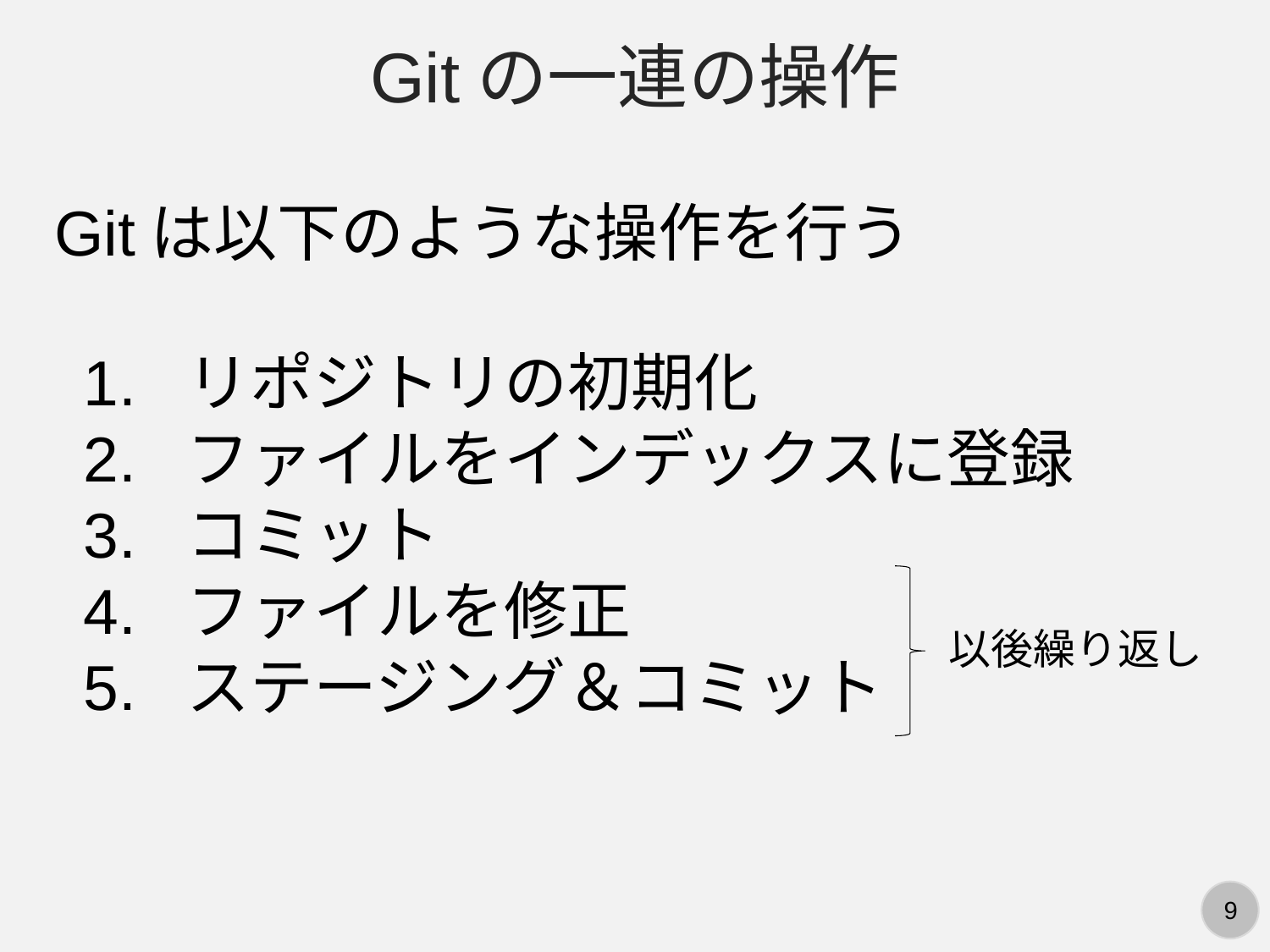

Gitの一連の操作
Gitは以下のような操作を行う
リポジトリの初期化
ファイルをインデックスに登録
コミット
ファイルを修正
ステージング＆コミット

以後繰り返し